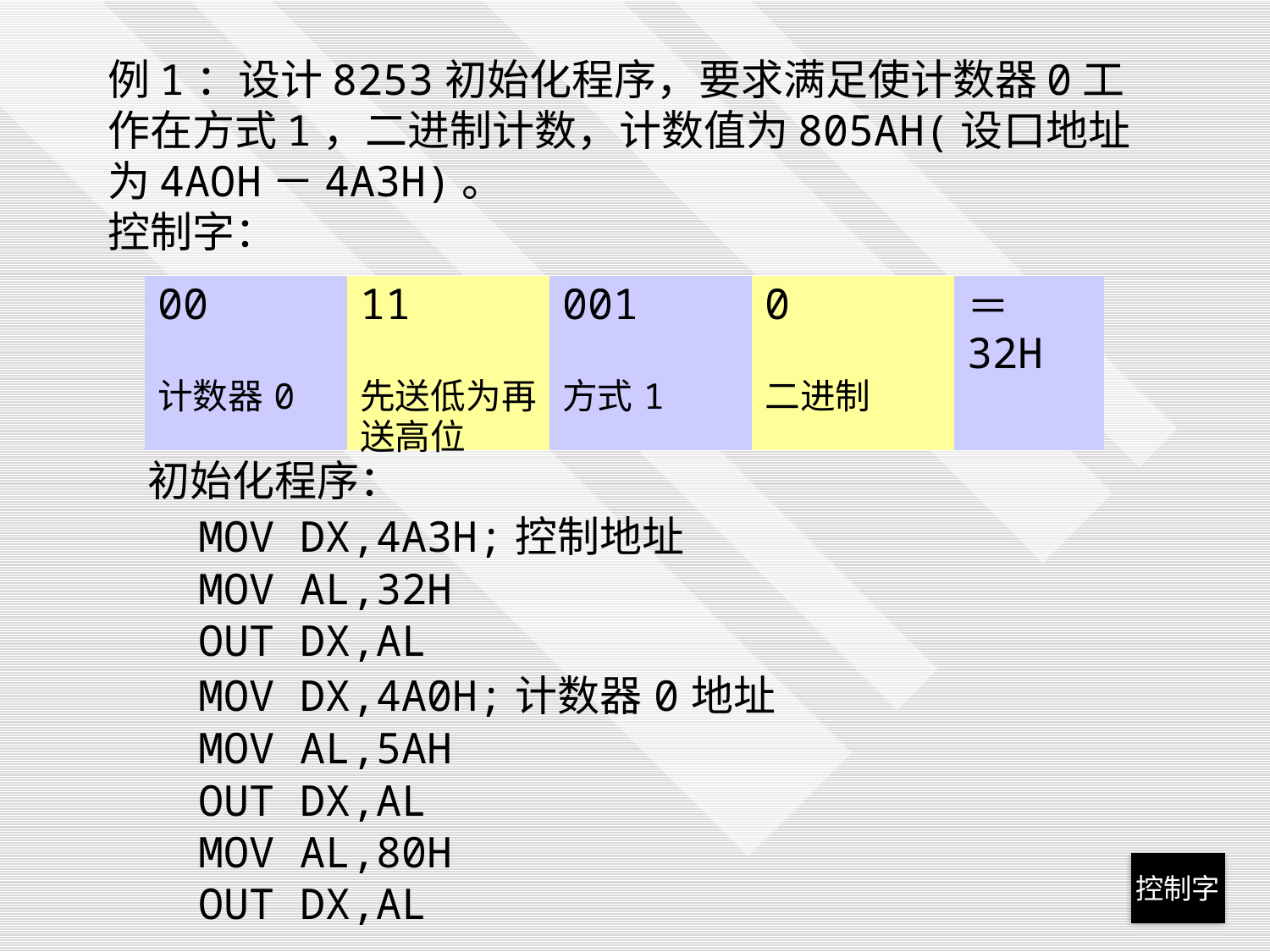

例1：设计8253初始化程序，要求满足使计数器0工作在方式1，二进制计数，计数值为805AH(设口地址为4AOH－4A3H)。
控制字：
| 00 | 11 | 001 | 0 | ＝32H |
| --- | --- | --- | --- | --- |
| 计数器0 | 先送低为再送高位 | 方式1 | 二进制 |  |
| 初始化程序： MOV DX,4A3H;控制地址 MOV AL,32H OUT DX,AL MOV DX,4A0H;计数器0地址 MOV AL,5AH OUT DX,AL MOV AL,80H OUT DX,AL |  |
| --- | --- |
控制字